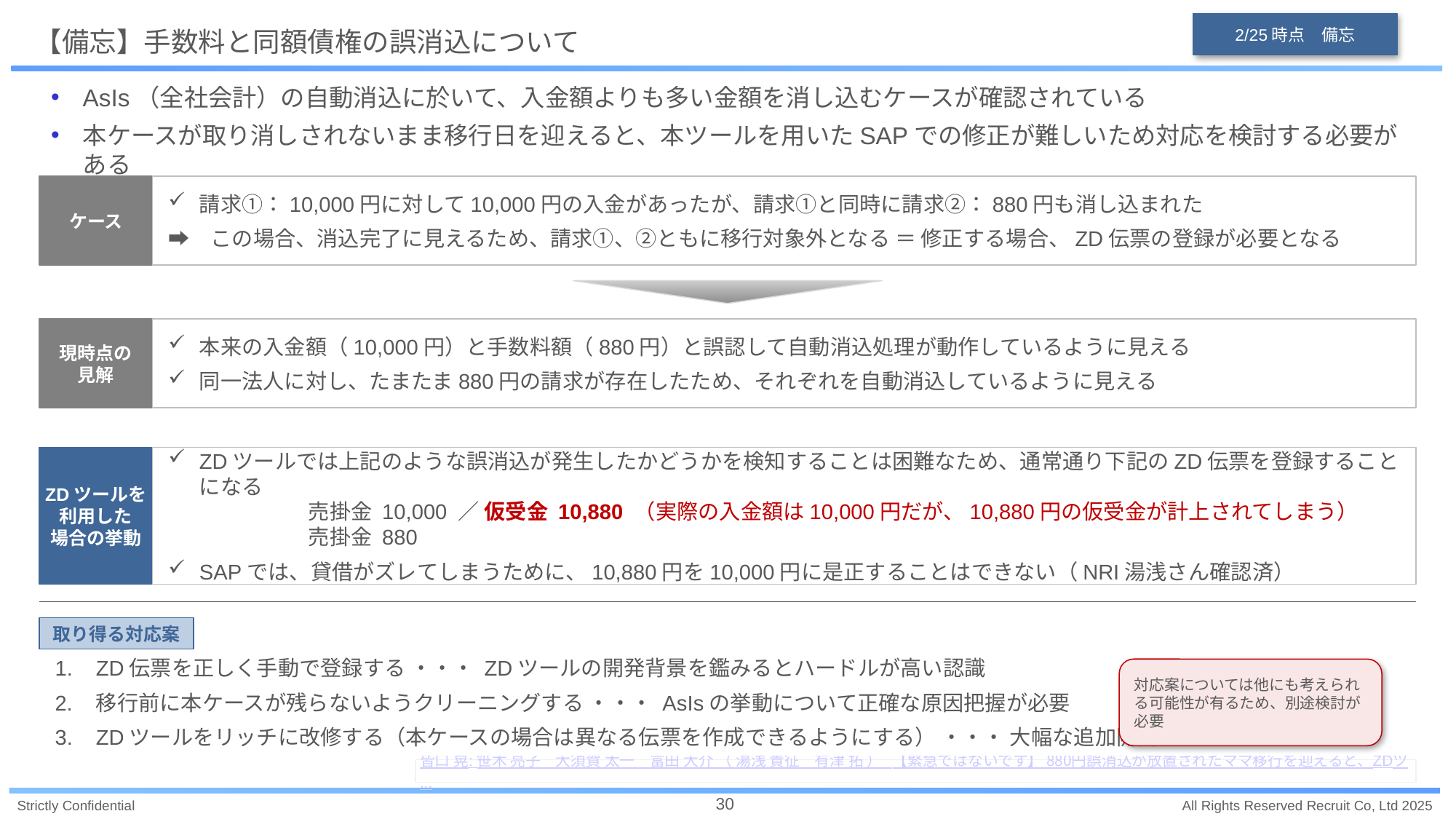

2/25時点　備忘
# 【備忘】手数料と同額債権の誤消込について
AsIs（全社会計）の自動消込に於いて、入金額よりも多い金額を消し込むケースが確認されている
本ケースが取り消しされないまま移行日を迎えると、本ツールを用いたSAPでの修正が難しいため対応を検討する必要がある
ケース
請求①：10,000円に対して10,000円の入金があったが、請求①と同時に請求②：880円も消し込まれた
➡	この場合、消込完了に見えるため、請求①、②ともに移行対象外となる ＝ 修正する場合、ZD伝票の登録が必要となる

現時点の
見解
本来の入金額（10,000円）と手数料額（880円）と誤認して自動消込処理が動作しているように見える
同一法人に対し、たまたま880円の請求が存在したため、それぞれを自動消込しているように見える
ZDツールを
利用した
場合の挙動
ZDツールでは上記のような誤消込が発生したかどうかを検知することは困難なため、通常通り下記のZD伝票を登録することになる
	売掛金 10,000 ／ 仮受金 10,880 （実際の入金額は10,000円だが、10,880円の仮受金が計上されてしまう）
	売掛金 880
SAPでは、貸借がズレてしまうために、10,880円を10,000円に是正することはできない（NRI湯浅さん確認済）
取り得る対応案
ZD伝票を正しく手動で登録する ・・・ ZDツールの開発背景を鑑みるとハードルが高い認識
移行前に本ケースが残らないようクリーニングする ・・・ AsIsの挙動について正確な原因把握が必要
ZDツールをリッチに改修する（本ケースの場合は異なる伝票を作成できるようにする） ・・・ 大幅な追加開発となる
対応案については他にも考えられる可能性が有るため、別途検討が必要
皆口 晃: 笹木 亮子　大須賀 太一　富田 大介 （ 湯浅 貴征　有津 拓 ）   【緊急ではないです】 880円誤消込が放置されたママ移行を迎えると、ZDツ...
30